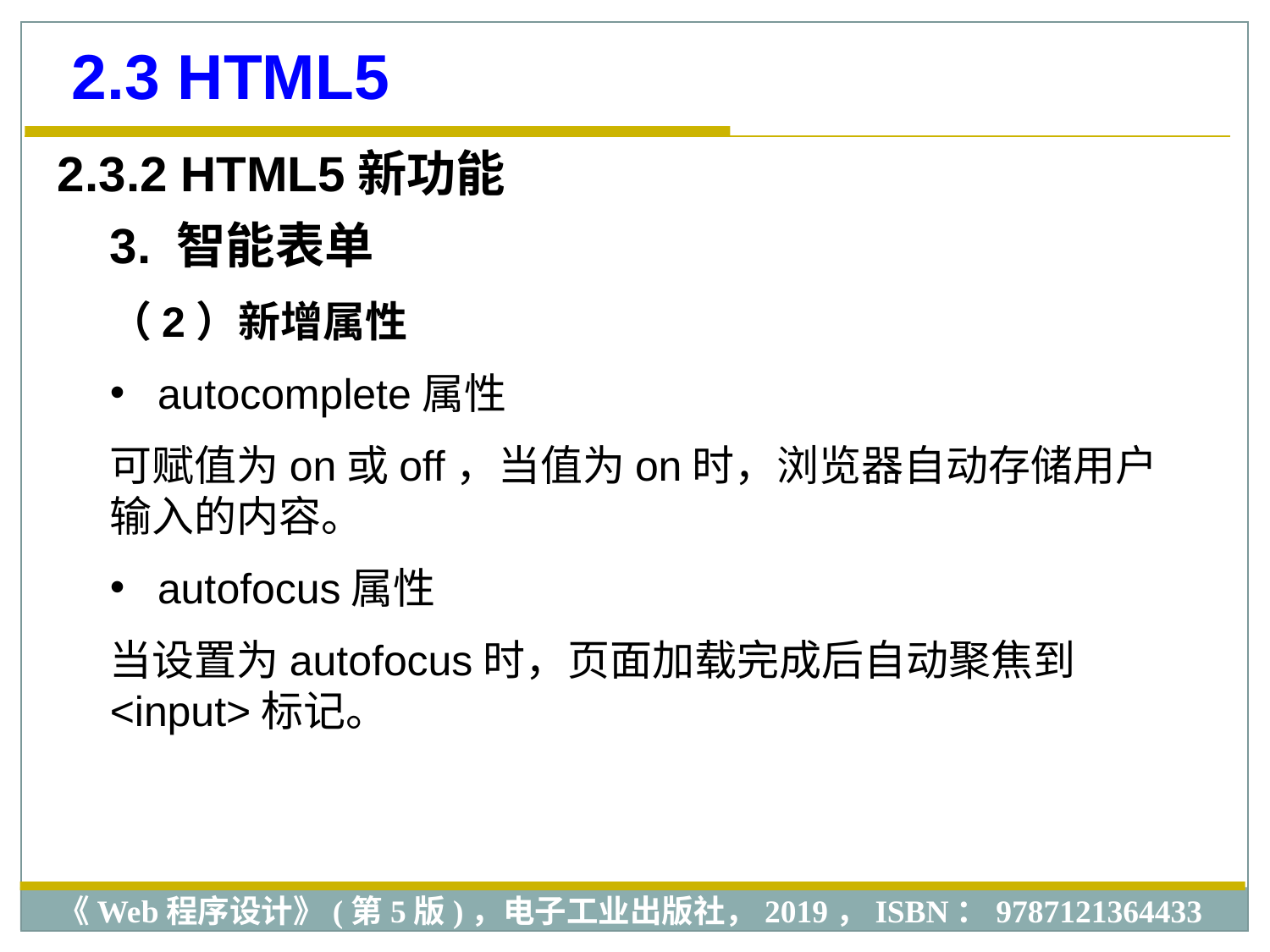

2.3 HTML5
2.3.2 HTML5新功能
3. 智能表单
（2）新增属性
autocomplete属性
可赋值为on或off，当值为on时，浏览器自动存储用户输入的内容。
autofocus属性
当设置为autofocus时，页面加载完成后自动聚焦到<input>标记。